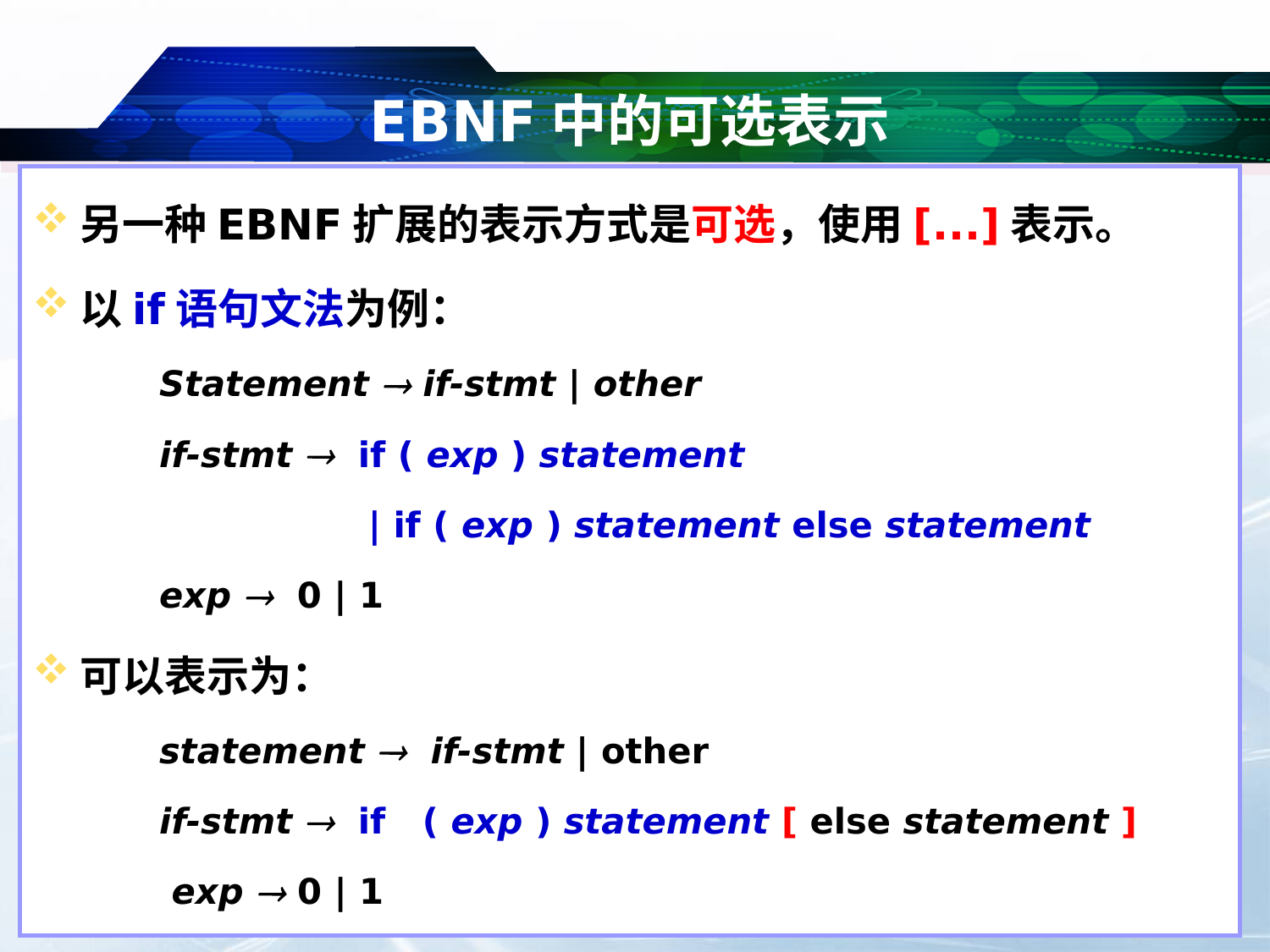

# EBNF中的可选表示
另一种EBNF扩展的表示方式是可选，使用[...]表示。
以if语句文法为例：
Statement → if-stmt | other
if-stmt →  if ( exp ) statement
                 | if ( exp ) statement else statement
exp →  0 | 1
可以表示为：
statement →  if-stmt | other
if-stmt →  if   ( exp ) statement [ else statement ]
 exp → 0 | 1